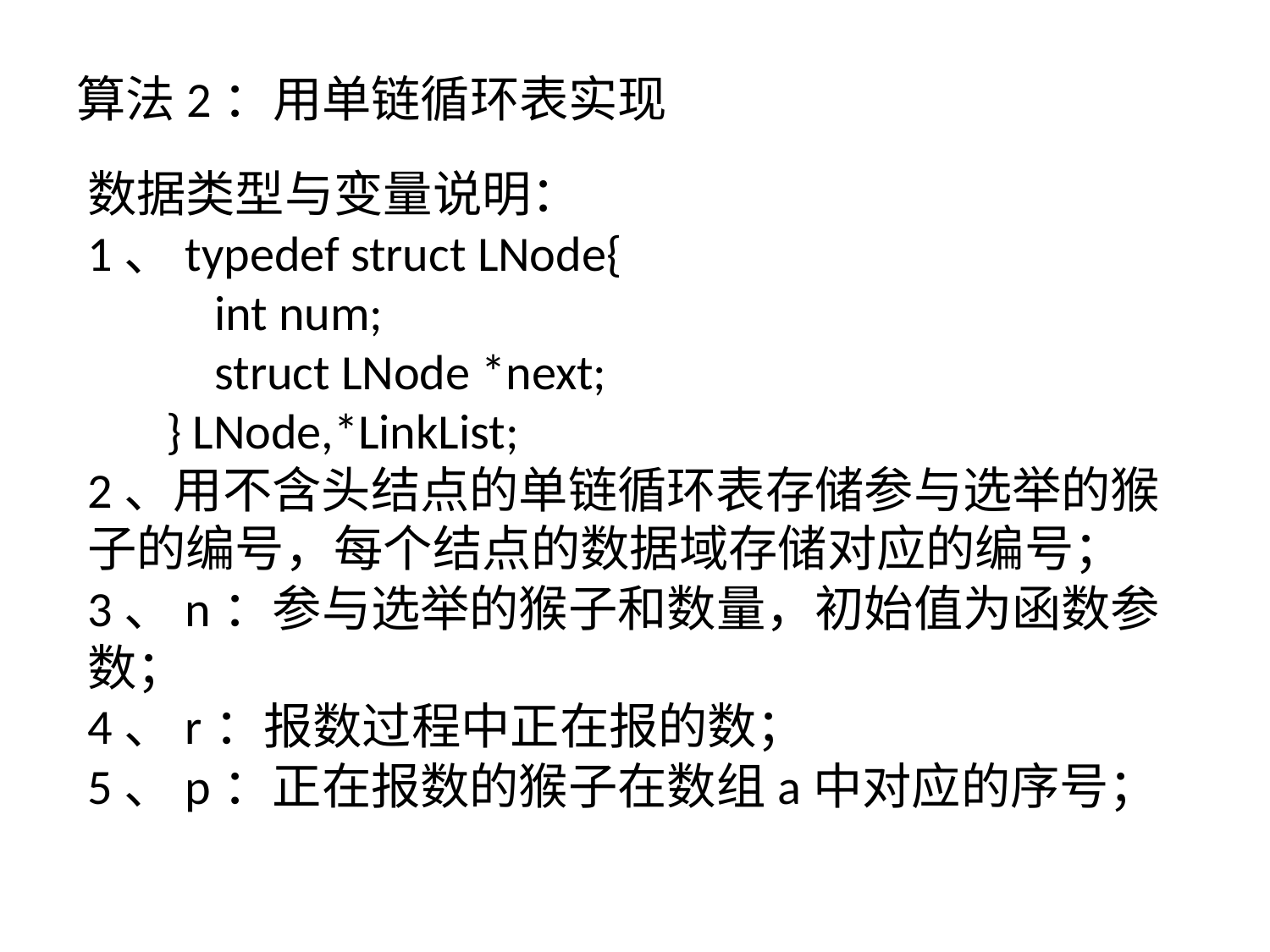

# 算法2：用单链循环表实现
数据类型与变量说明：
1、typedef struct LNode{
	int num;
	struct LNode *next;
       } LNode,*LinkList;
2、用不含头结点的单链循环表存储参与选举的猴子的编号，每个结点的数据域存储对应的编号；
3、n：参与选举的猴子和数量，初始值为函数参数；
4、r：报数过程中正在报的数；
5、p：正在报数的猴子在数组a中对应的序号；